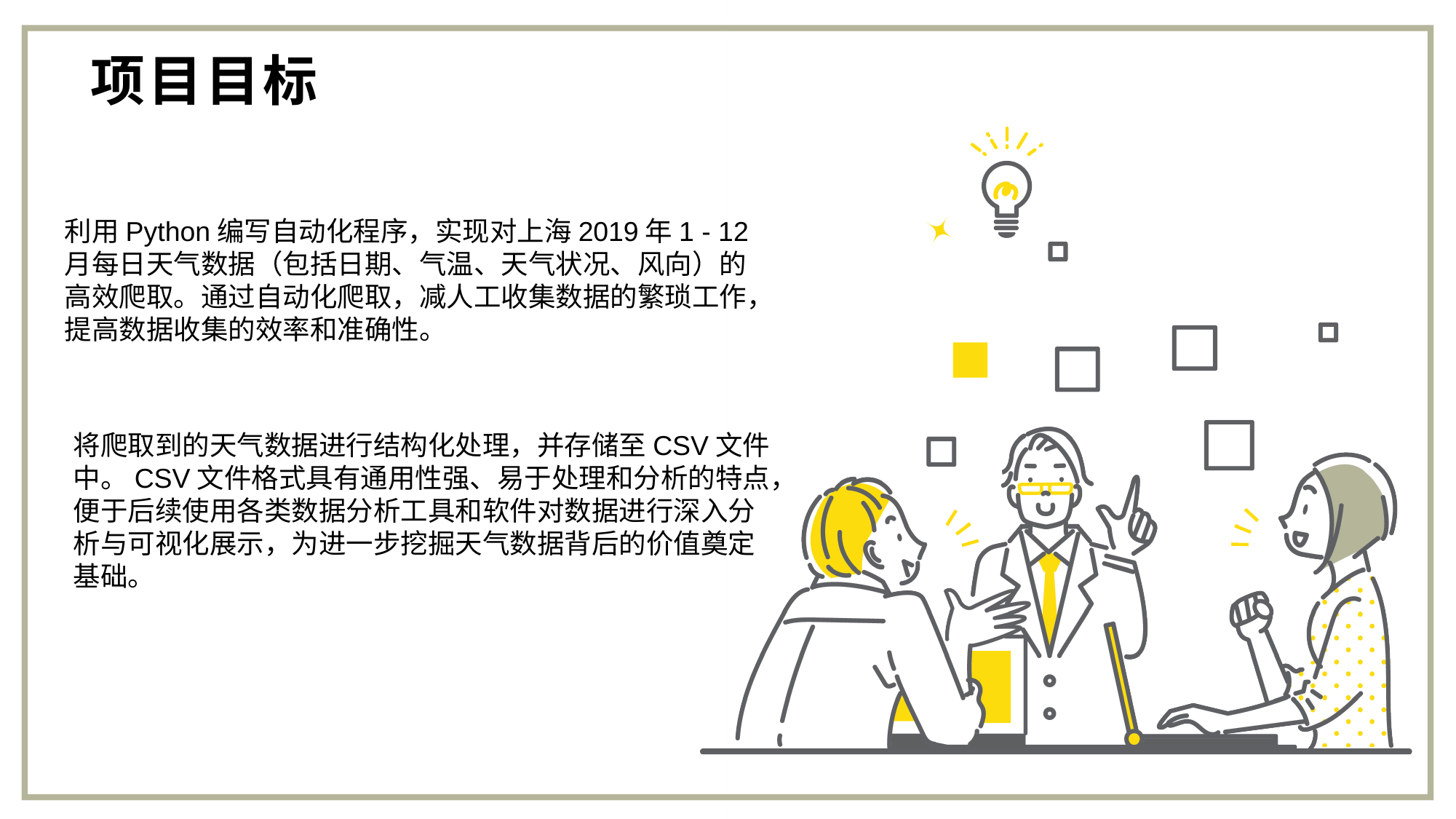

# 项目目标
利用Python编写自动化程序，实现对上海2019年1 - 12月每日天气数据（包括日期、气温、天气状况、风向）的高效爬取。通过自动化爬取，减人工收集数据的繁琐工作，提高数据收集的效率和准确性。
将爬取到的天气数据进行结构化处理，并存储至CSV文件中。CSV文件格式具有通用性强、易于处理和分析的特点，便于后续使用各类数据分析工具和软件对数据进行深入分析与可视化展示，为进一步挖掘天气数据背后的价值奠定基础。